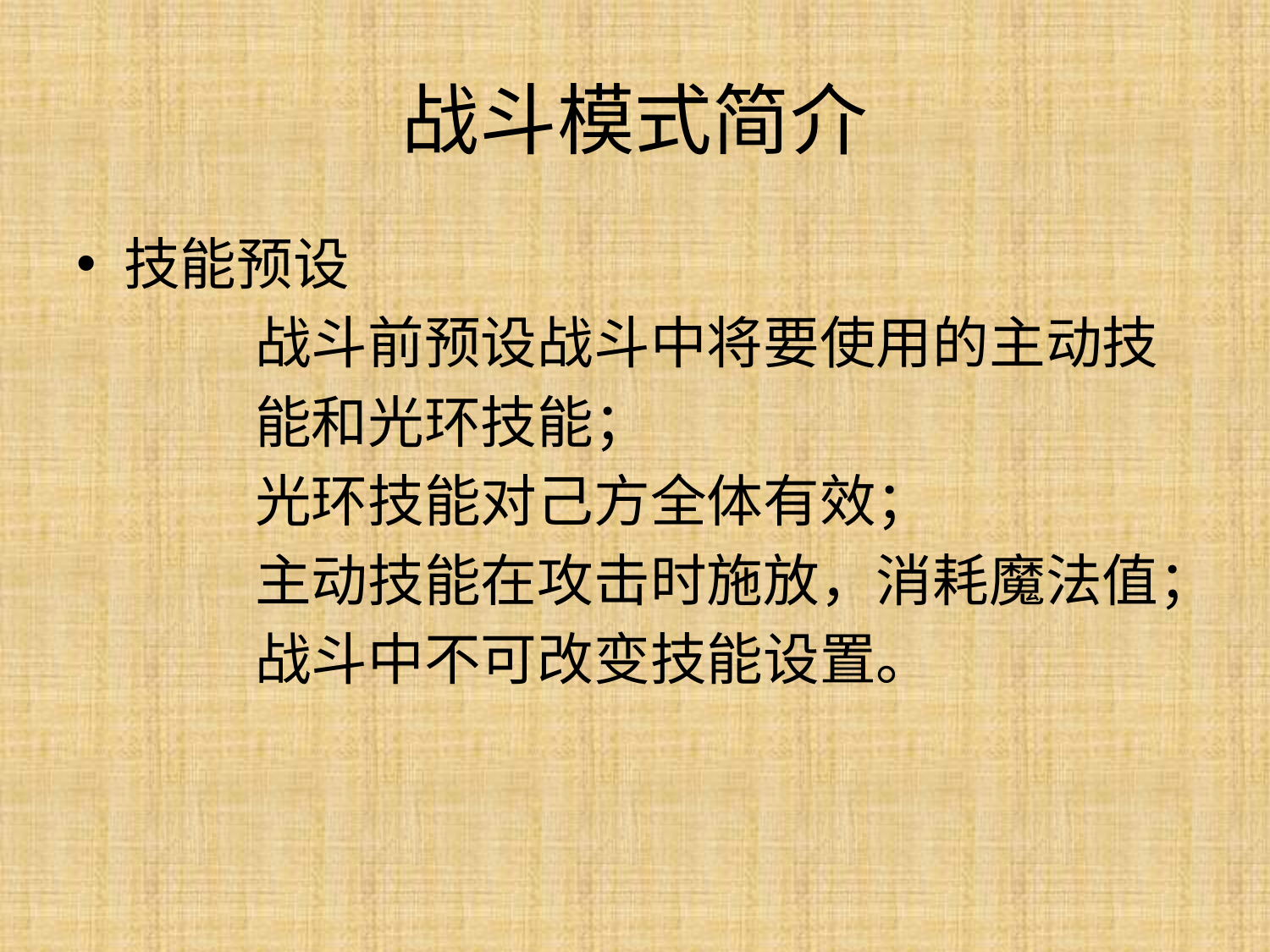

# 战斗模式简介
技能预设
             战斗前预设战斗中将要使用的主动技
             能和光环技能；
             光环技能对己方全体有效；
             主动技能在攻击时施放，消耗魔法值；
             战斗中不可改变技能设置。